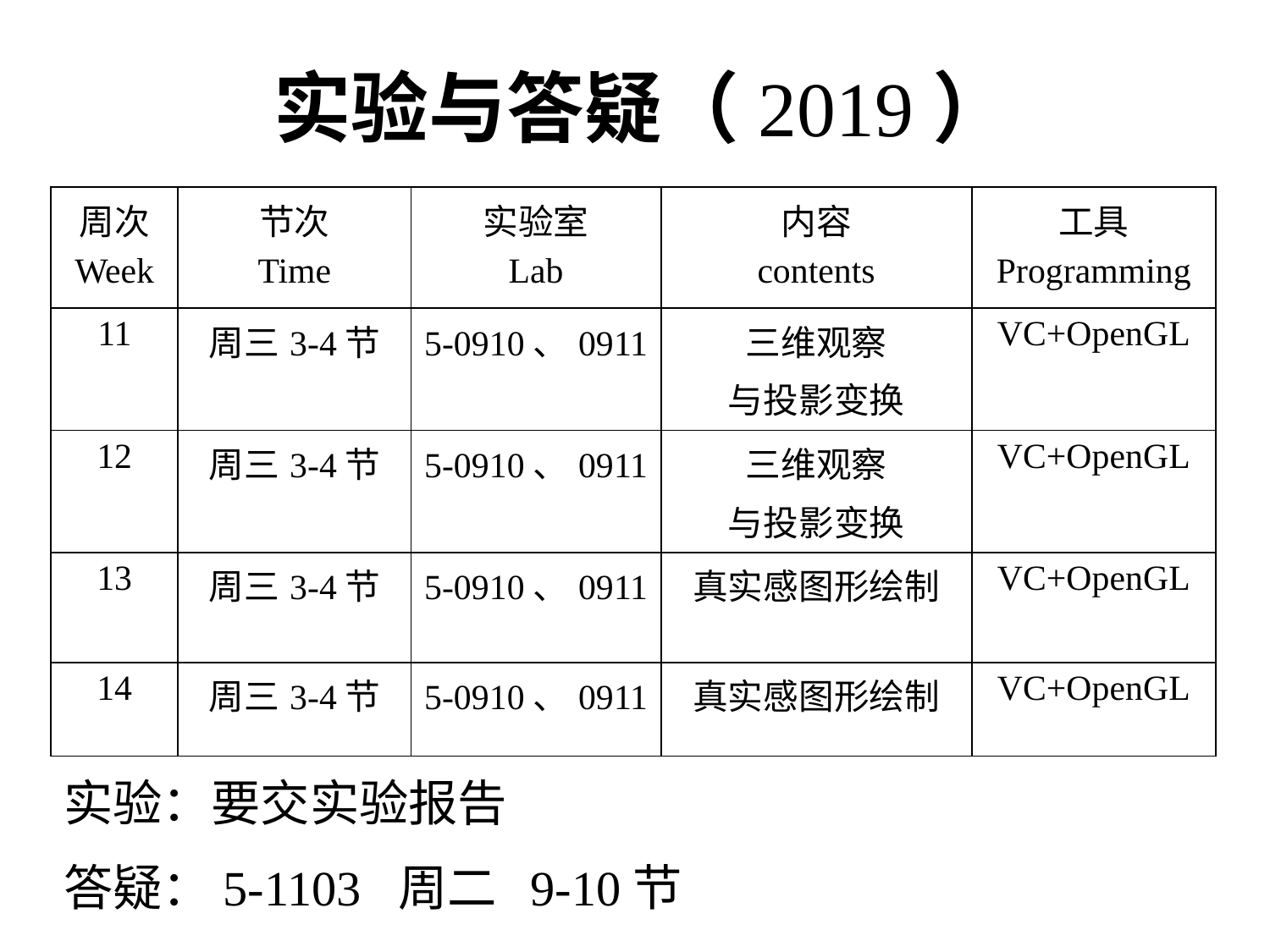

# 实验与答疑（2019）
| 周次 Week | 节次 Time | 实验室 Lab | 内容 contents | 工具 Programming |
| --- | --- | --- | --- | --- |
| 11 | 周三3-4节 | 5-0910、0911 | 三维观察 与投影变换 | VC+OpenGL |
| 12 | 周三3-4节 | 5-0910、0911 | 三维观察 与投影变换 | VC+OpenGL |
| 13 | 周三3-4节 | 5-0910、0911 | 真实感图形绘制 | VC+OpenGL |
| 14 | 周三3-4节 | 5-0910、0911 | 真实感图形绘制 | VC+OpenGL |
实验：要交实验报告
答疑：5-1103  周二  9-10节
.